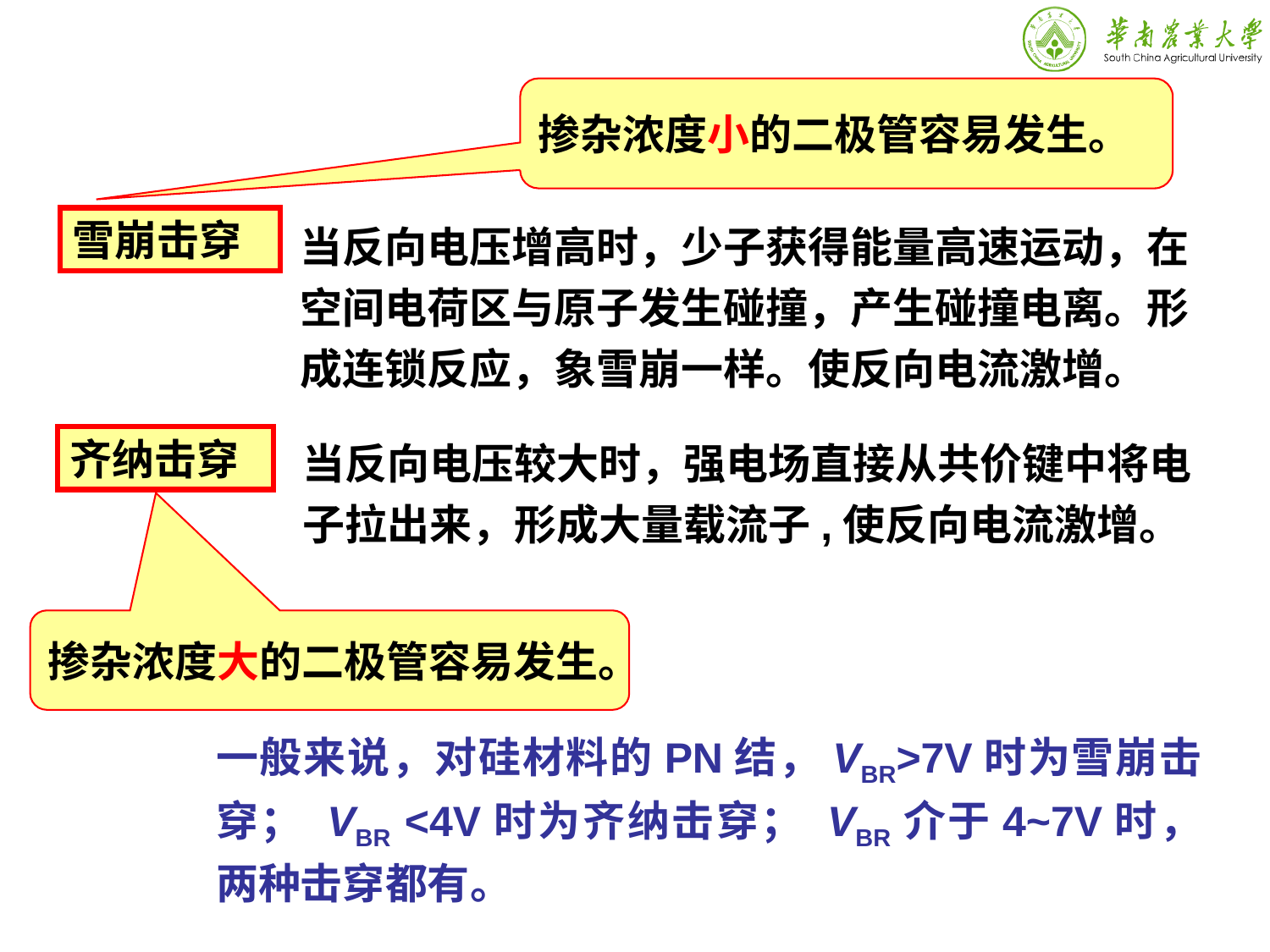

掺杂浓度小的二极管容易发生。
雪崩击穿
当反向电压增高时，少子获得能量高速运动，在空间电荷区与原子发生碰撞，产生碰撞电离。形成连锁反应，象雪崩一样。使反向电流激增。
齐纳击穿
当反向电压较大时，强电场直接从共价键中将电子拉出来，形成大量载流子,使反向电流激增。
掺杂浓度大的二极管容易发生。
一般来说，对硅材料的PN结，VBR>7V时为雪崩击穿； VBR <4V时为齐纳击穿； VBR介于4~7V时，两种击穿都有。